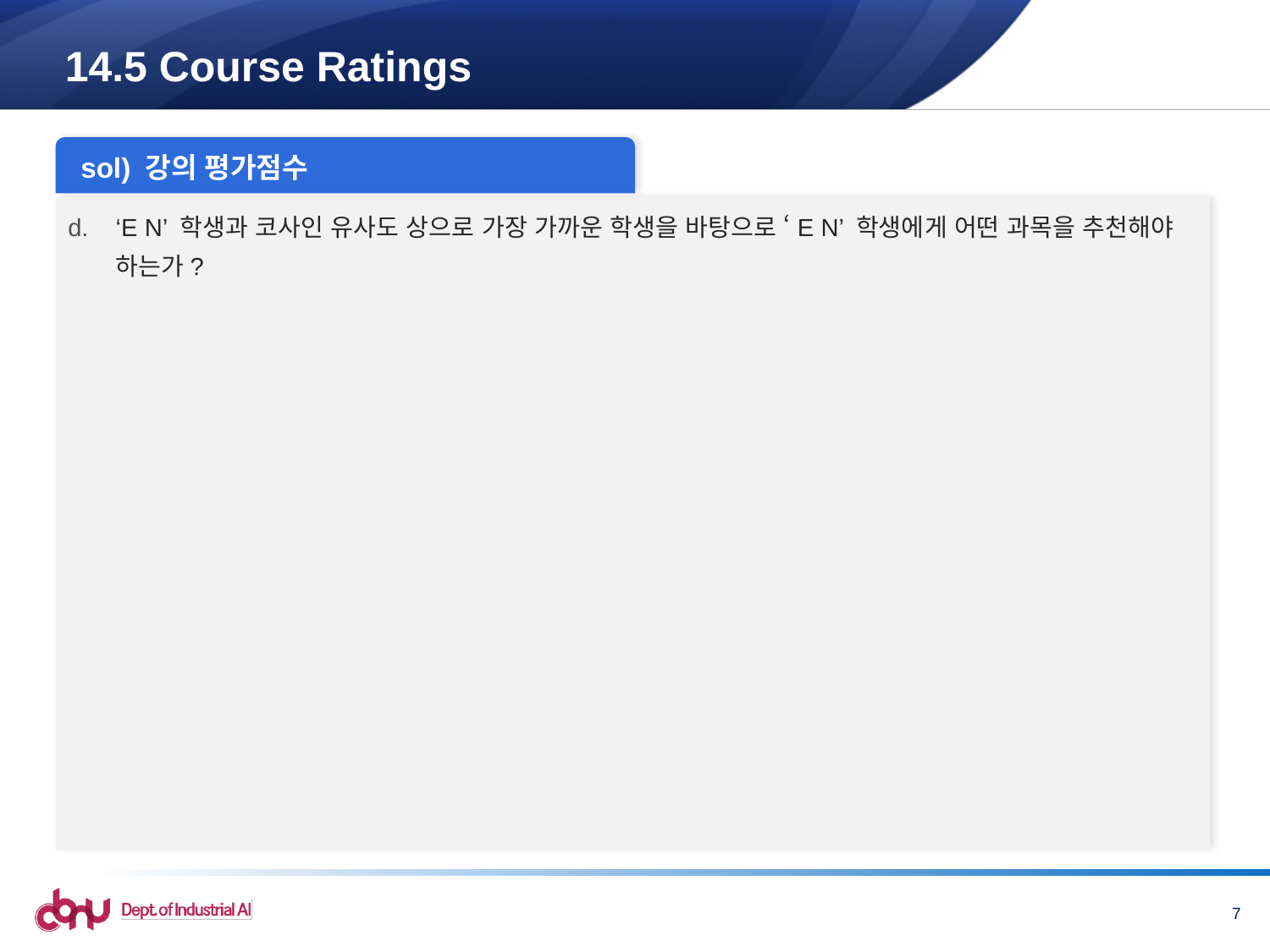

# 14.5 Course Ratings
sol) 강의 평가점수
‘E N’ 학생과 코사인 유사도 상으로 가장 가까운 학생을 바탕으로 ‘E N’ 학생에게 어떤 과목을 추천해야 하는가?